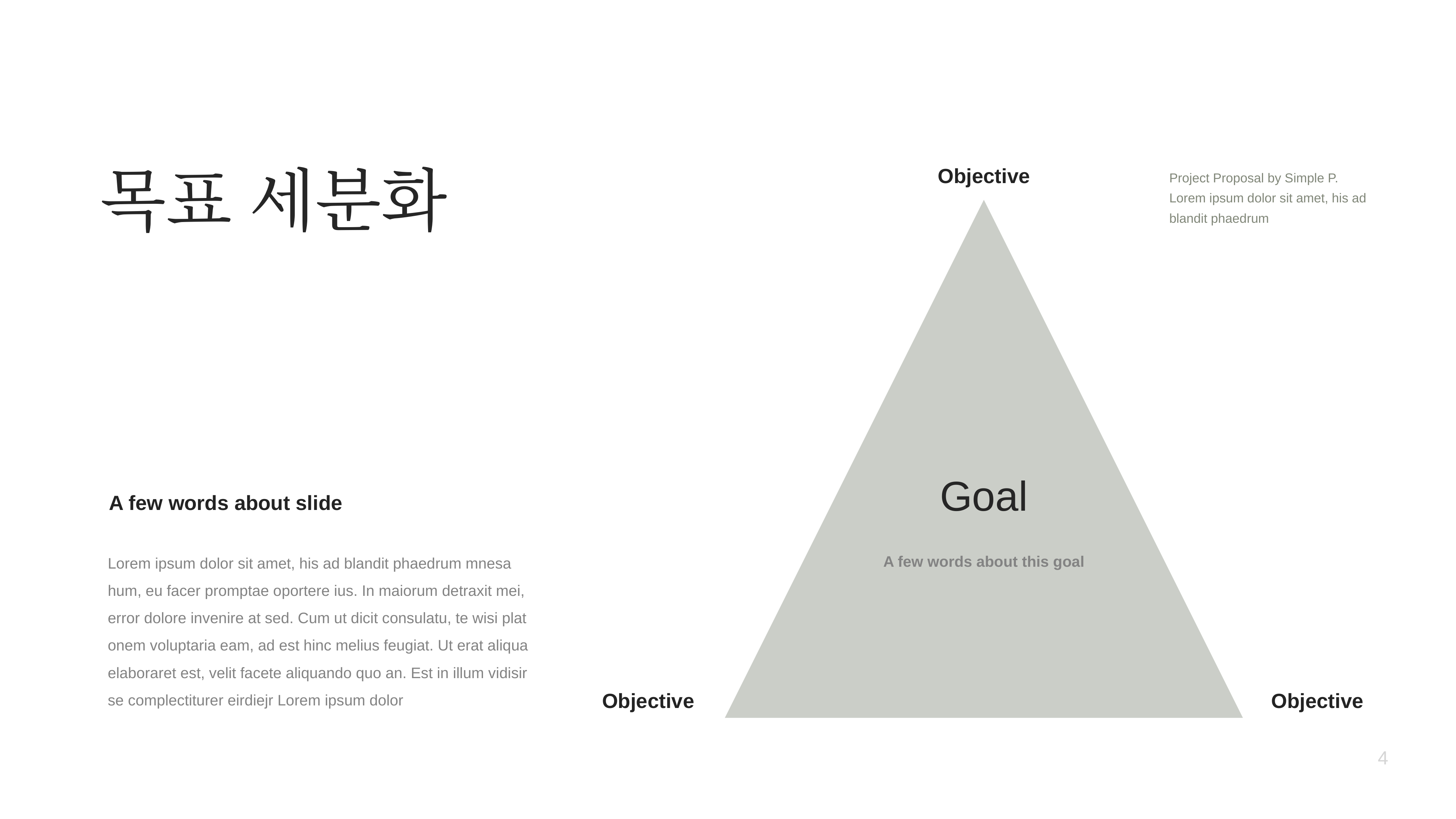

Objective
# 목표 세분화
Project Proposal by Simple P.
Lorem ipsum dolor sit amet, his ad blandit phaedrum

Goal
A few words about slide
A few words about this goal
Lorem ipsum dolor sit amet, his ad blandit phaedrum mnesa hum, eu facer promptae oportere ius. In maiorum detraxit mei, error dolore invenire at sed. Cum ut dicit consulatu, te wisi plat onem voluptaria eam, ad est hinc melius feugiat. Ut erat aliqua elaboraret est, velit facete aliquando quo an. Est in illum vidisir se complectiturer eirdiejr Lorem ipsum dolor
Objective
Objective
4